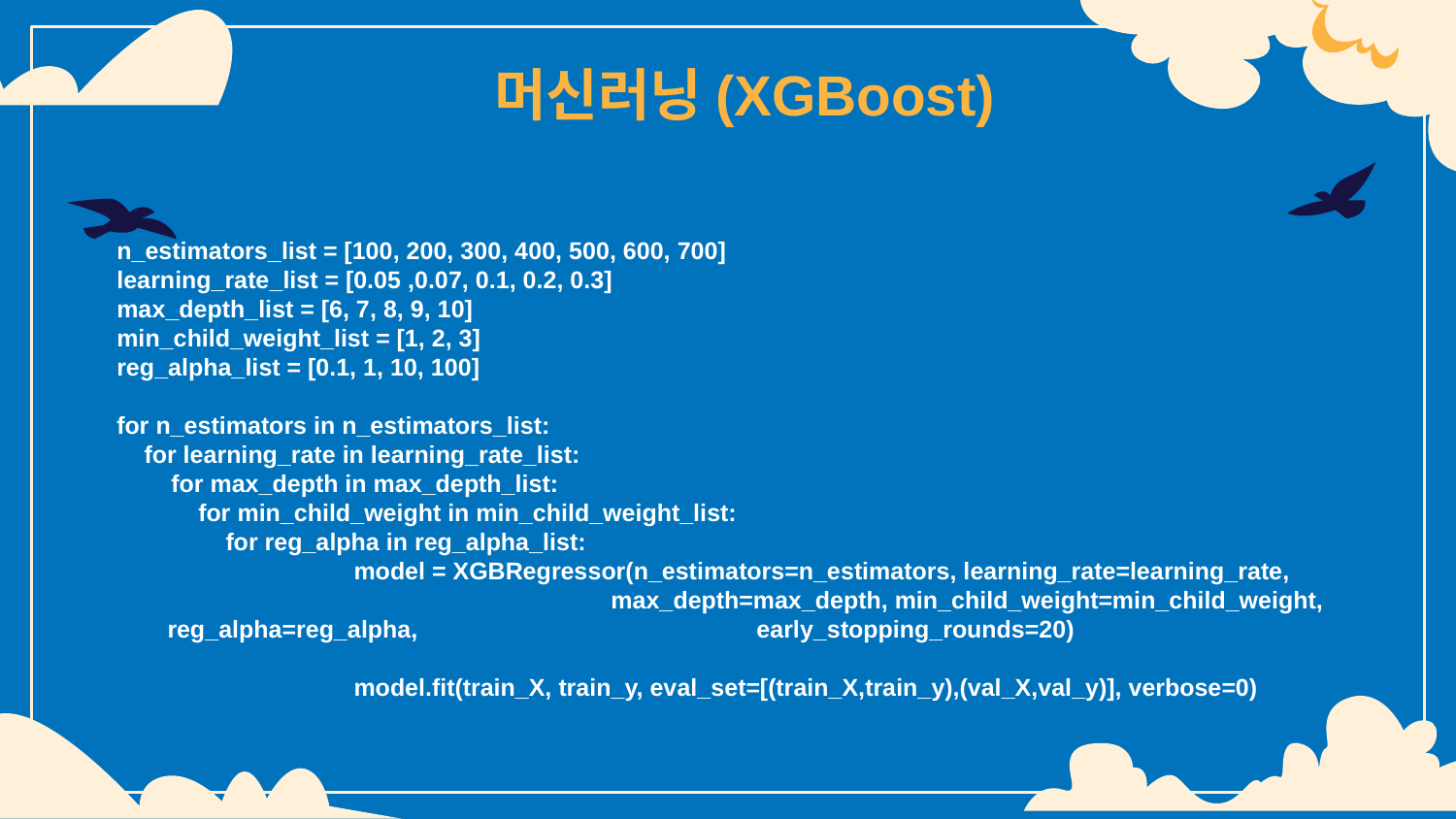

# 머신러닝(XGBoost)
n_estimators_list = [100, 200, 300, 400, 500, 600, 700]
learning_rate_list = [0.05 ,0.07, 0.1, 0.2, 0.3]
max_depth_list = [6, 7, 8, 9, 10]
min_child_weight_list = [1, 2, 3]
reg_alpha_list = [0.1, 1, 10, 100]

for n_estimators in n_estimators_list:
    for learning_rate in learning_rate_list:
        for max_depth in max_depth_list:
            for min_child_weight in min_child_weight_list:
                for reg_alpha in reg_alpha_list:
		      model = XGBRegressor(n_estimators=n_estimators, learning_rate=learning_rate, 				 max_depth=max_depth, min_child_weight=min_child_weight, reg_alpha=reg_alpha, 			 early_stopping_rounds=20)

		      model.fit(train_X, train_y, eval_set=[(train_X,train_y),(val_X,val_y)], verbose=0)